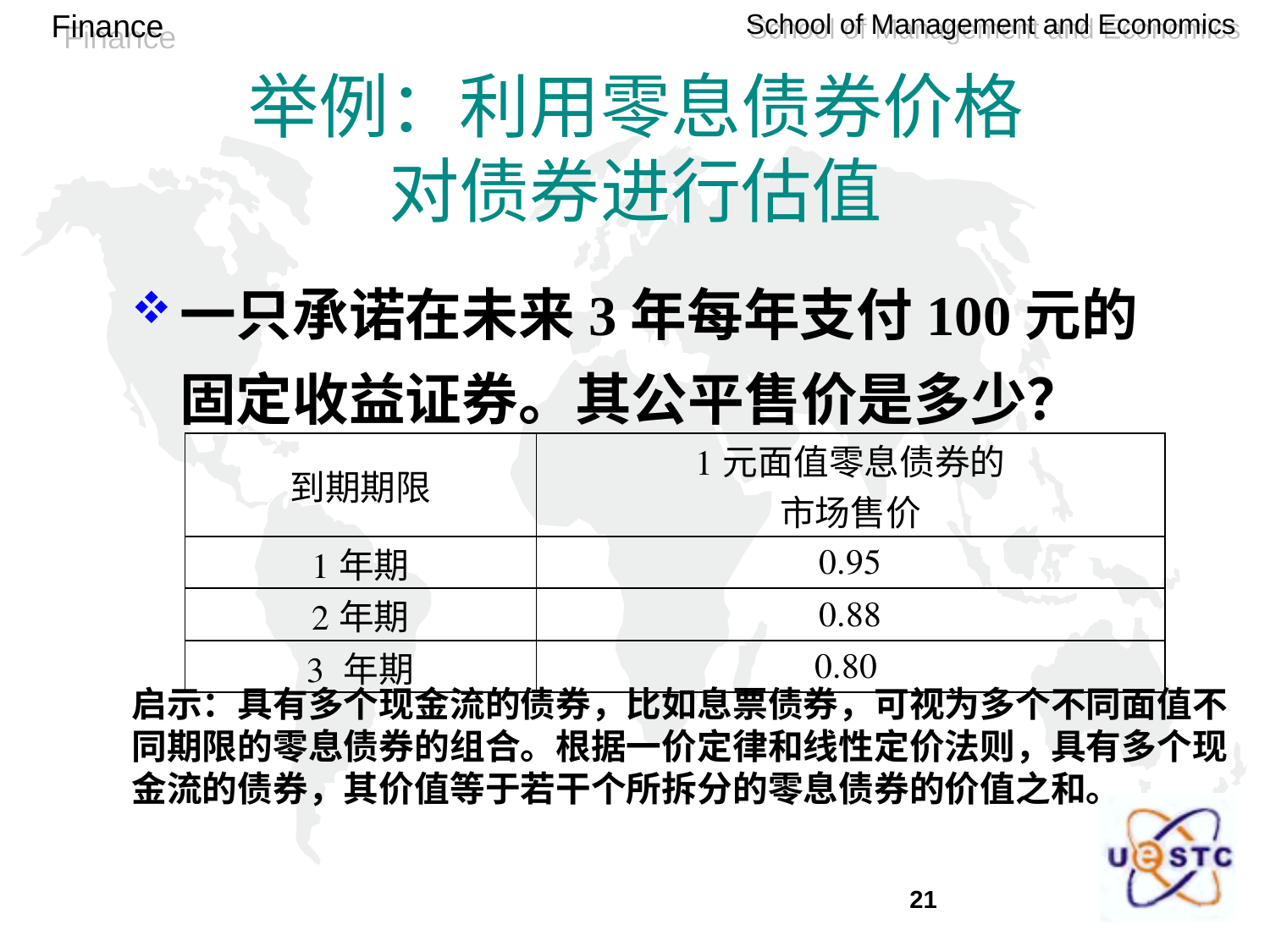

# 举例：利用零息债券价格 对债券进行估值
一只承诺在未来3年每年支付100元的固定收益证券。其公平售价是多少？
| 到期期限 | 1元面值零息债券的 市场售价 |
| --- | --- |
| 1年期 | 0.95 |
| 2年期 | 0.88 |
| 3 年期 | 0.80 |
启示：具有多个现金流的债券，比如息票债券，可视为多个不同面值不同期限的零息债券的组合。根据一价定律和线性定价法则，具有多个现金流的债券，其价值等于若干个所拆分的零息债券的价值之和。